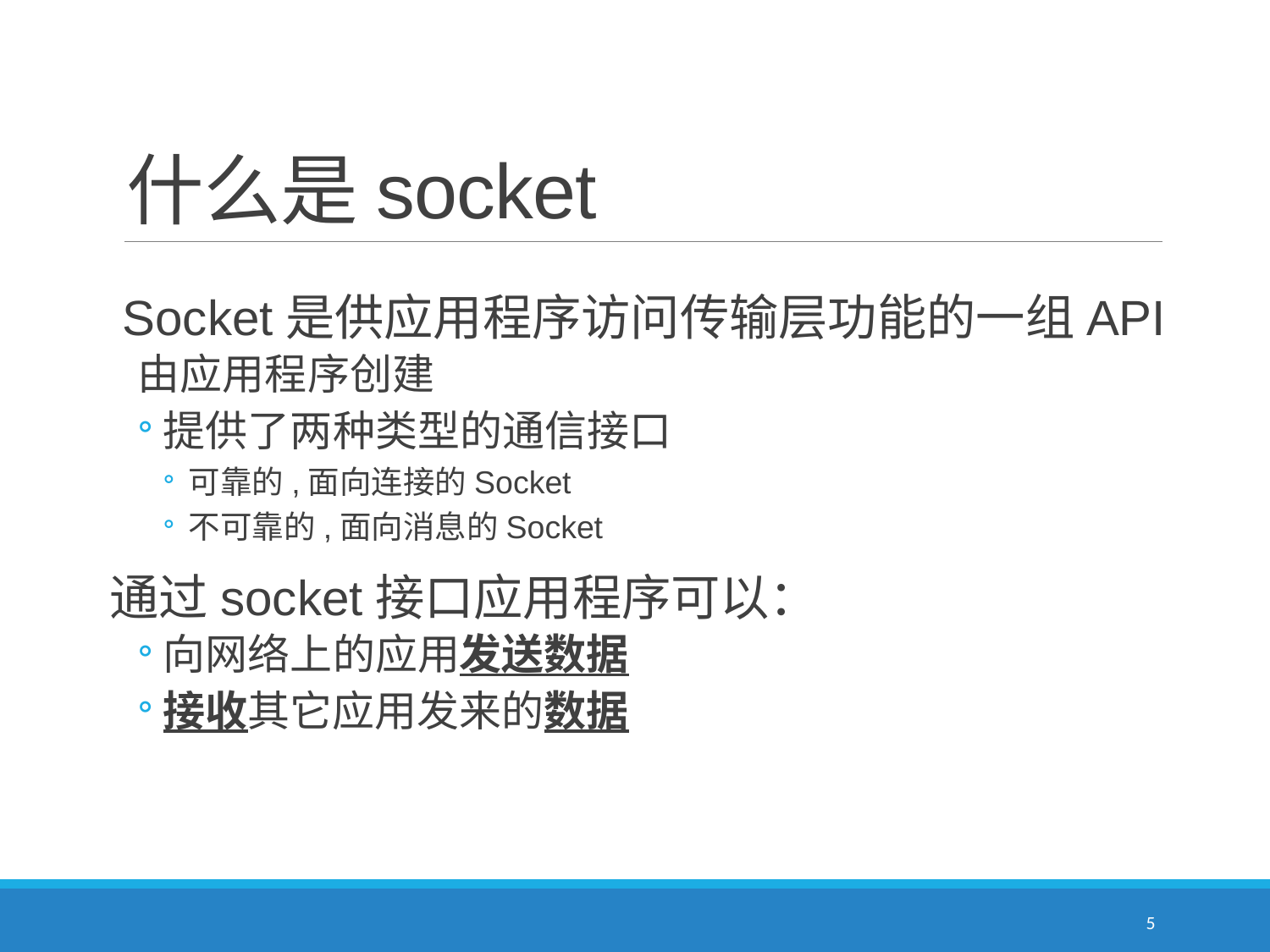

# 什么是socket
Socket是供应用程序访问传输层功能的一组API
由应用程序创建
提供了两种类型的通信接口
可靠的,面向连接的Socket
不可靠的,面向消息的Socket
通过socket接口应用程序可以：
向网络上的应用发送数据
接收其它应用发来的数据
5